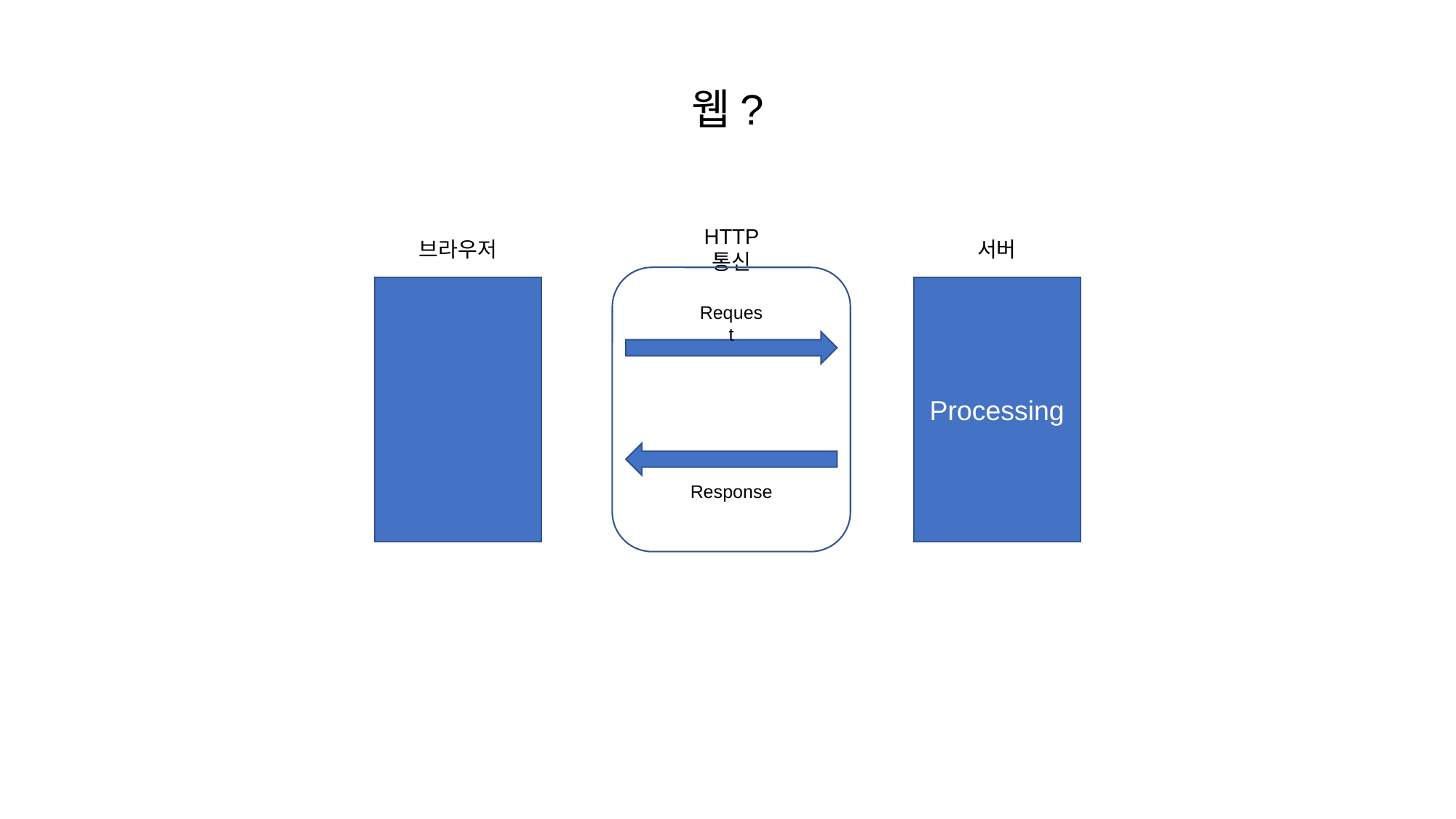

# 웹?
HTTP 통신
브라우저
서버

Processing
Request

Response